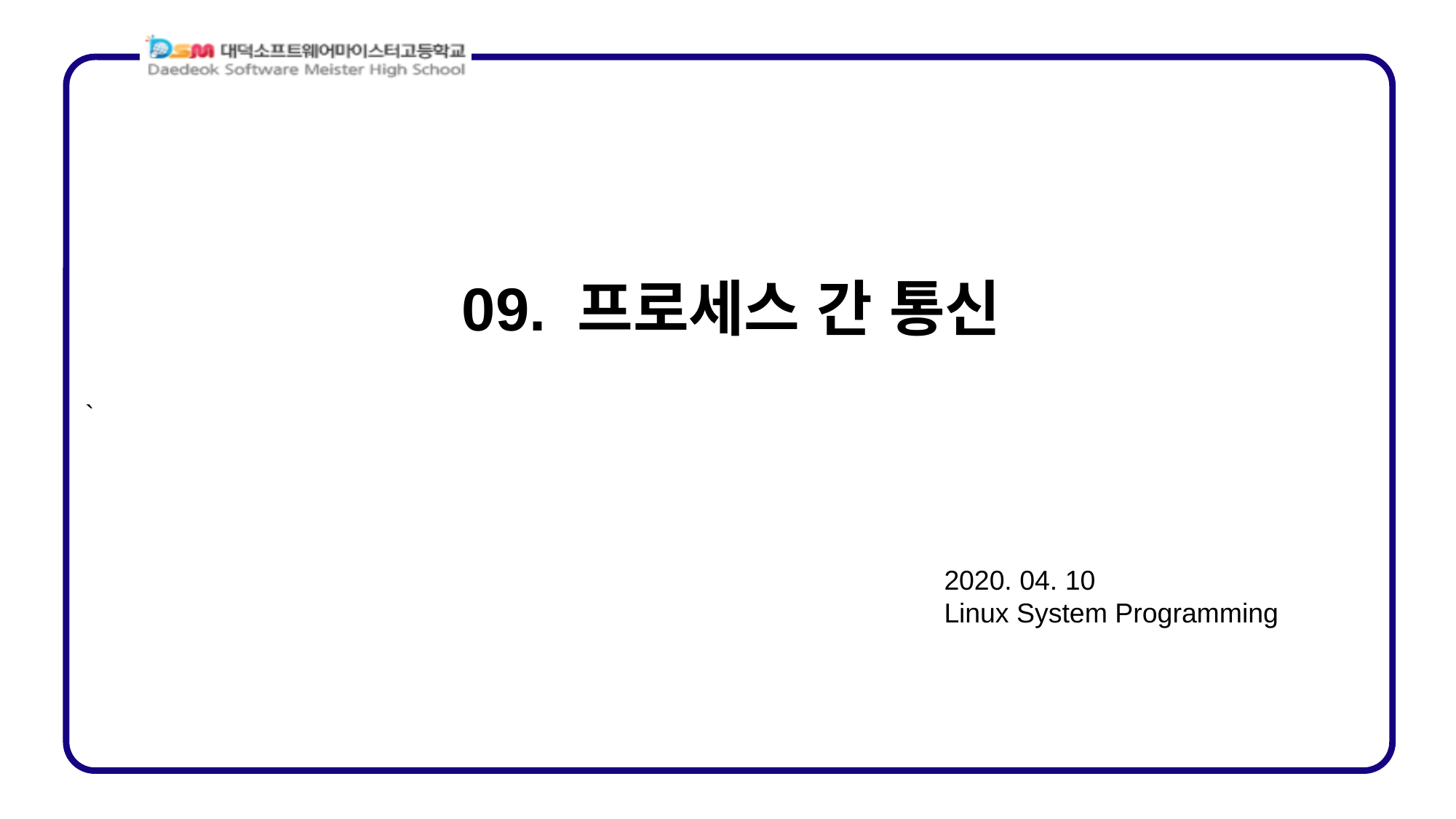

09. 프로세스 간 통신
2020. 04. 10
Linux System Programming